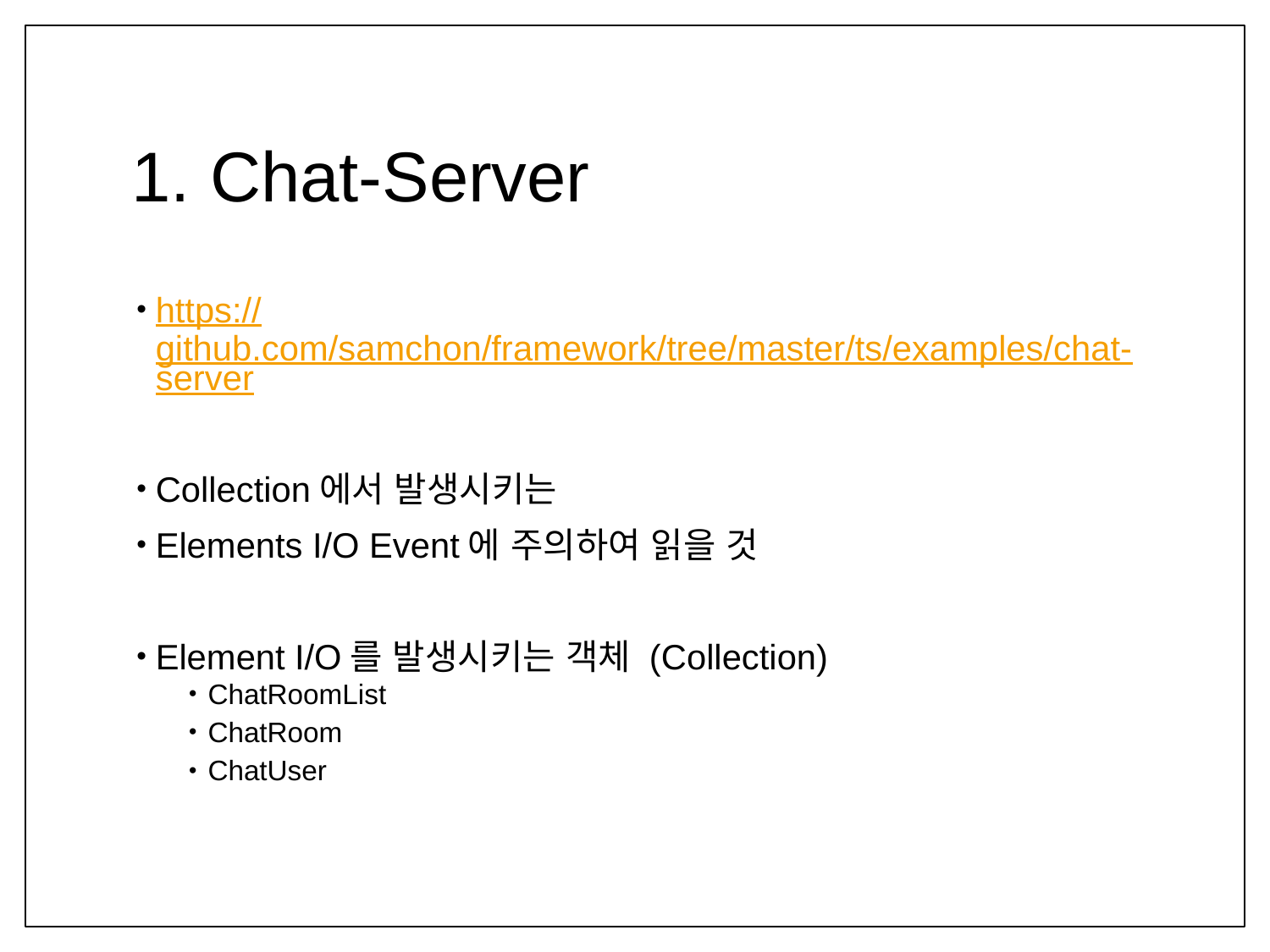

# 1. Chat-Server
https://github.com/samchon/framework/tree/master/ts/examples/chat-server

Collection에서 발생시키는
Elements I/O Event에 주의하여 읽을 것

Element I/O를 발생시키는 객체 (Collection)
ChatRoomList
ChatRoom
ChatUser